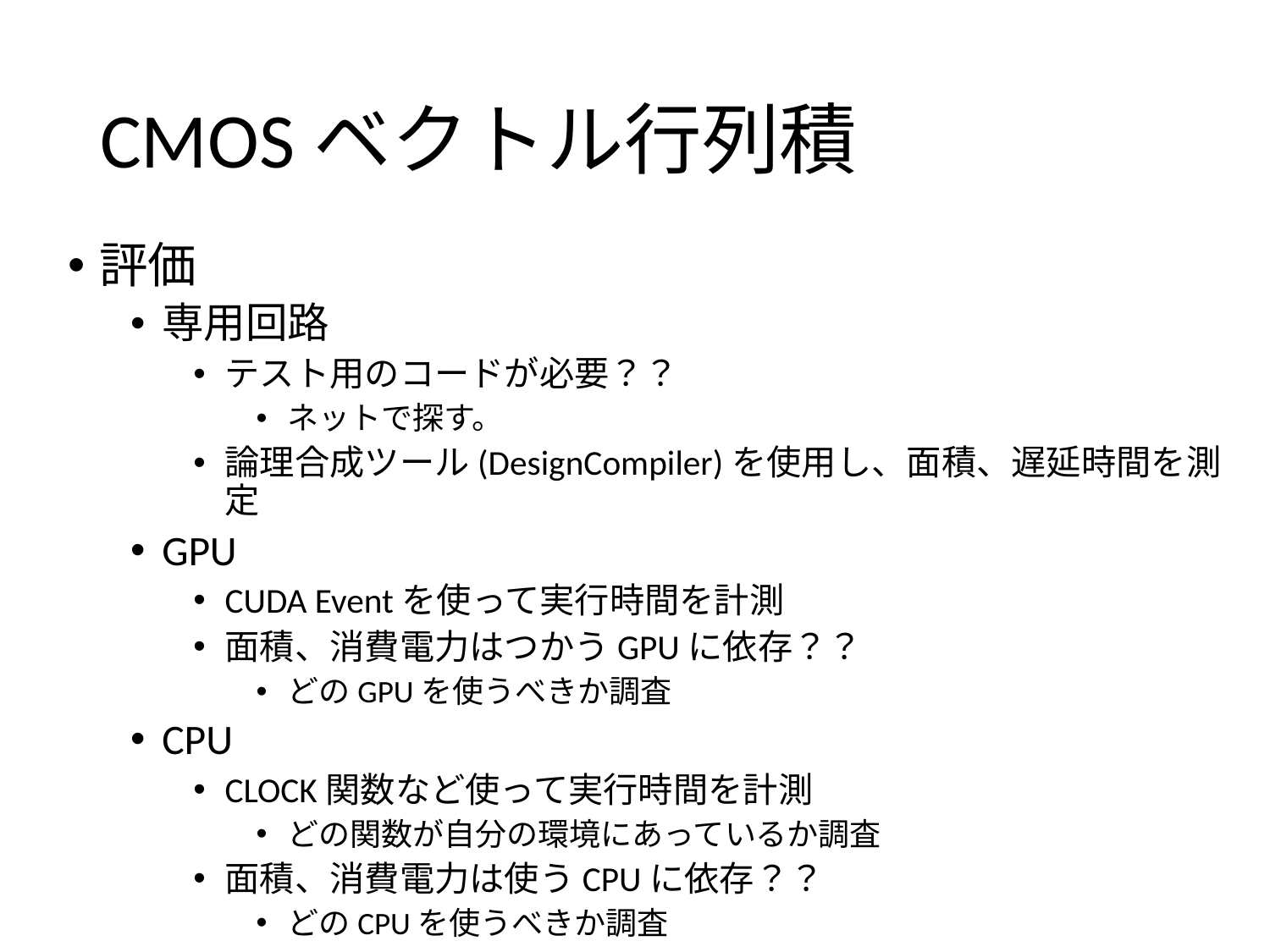

# CMOSベクトル行列積
評価
専用回路
テスト用のコードが必要？？
ネットで探す。
論理合成ツール(DesignCompiler)を使用し、面積、遅延時間を測定
GPU
CUDA Eventを使って実行時間を計測
面積、消費電力はつかうGPUに依存？？
どのGPUを使うべきか調査
CPU
CLOCK関数など使って実行時間を計測
どの関数が自分の環境にあっているか調査
面積、消費電力は使うCPUに依存？？
どのCPUを使うべきか調査